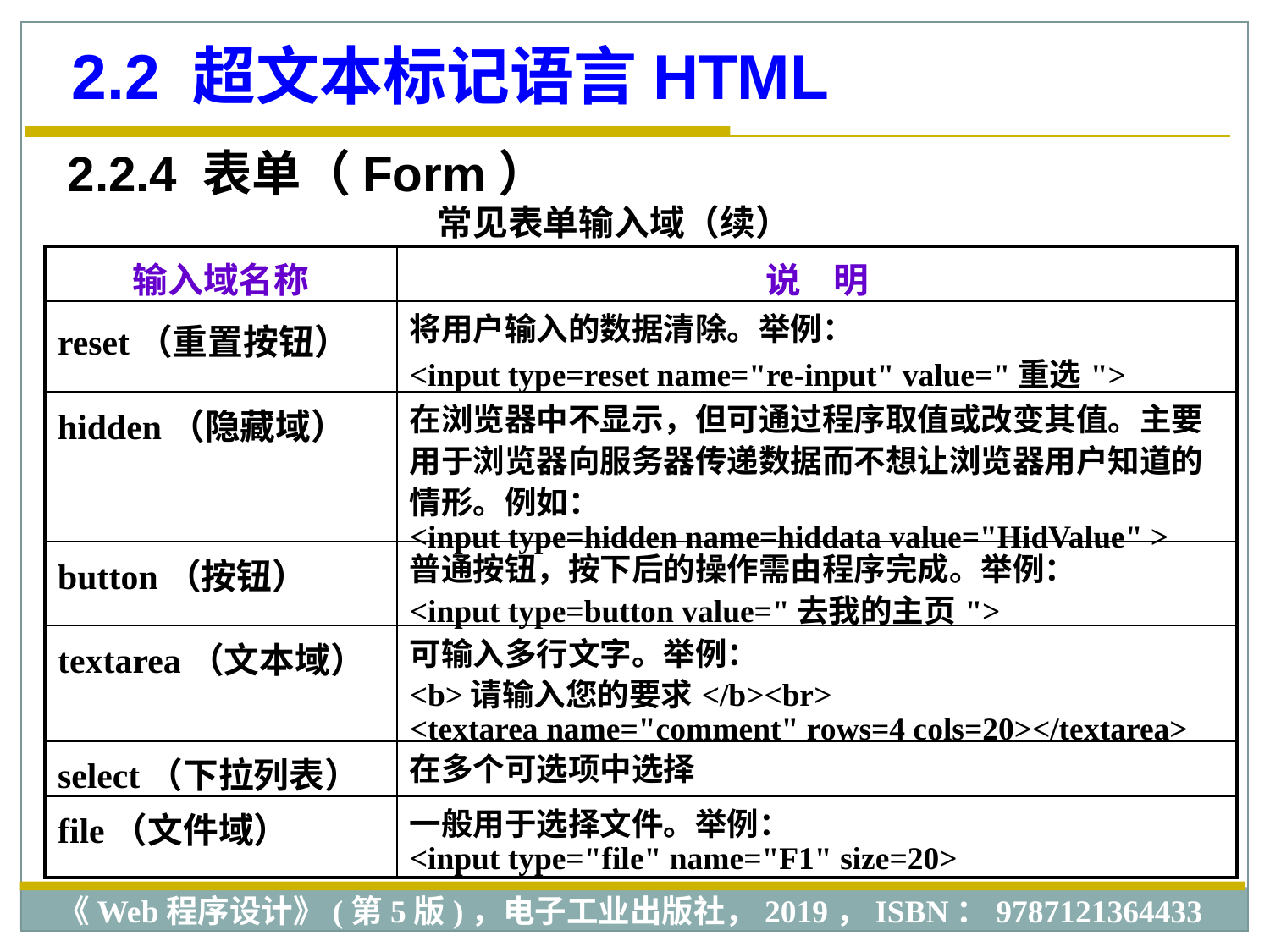

2.2 超文本标记语言HTML
2.2.4 表单（Form）
常见表单输入域（续）
| 输入域名称 | 说 明 |
| --- | --- |
| reset（重置按钮） | 将用户输入的数据清除。举例： <input type=reset name="re-input" value="重选"> |
| hidden（隐藏域） | 在浏览器中不显示，但可通过程序取值或改变其值。主要用于浏览器向服务器传递数据而不想让浏览器用户知道的情形。例如： <input type=hidden name=hiddata value="HidValue" > |
| button（按钮） | 普通按钮，按下后的操作需由程序完成。举例： <input type=button value="去我的主页"> |
| textarea（文本域） | 可输入多行文字。举例： <b>请输入您的要求</b><br> <textarea name="comment" rows=4 cols=20></textarea> |
| select（下拉列表） | 在多个可选项中选择 |
| file（文件域） | 一般用于选择文件。举例： <input type="file" name="F1" size=20> |